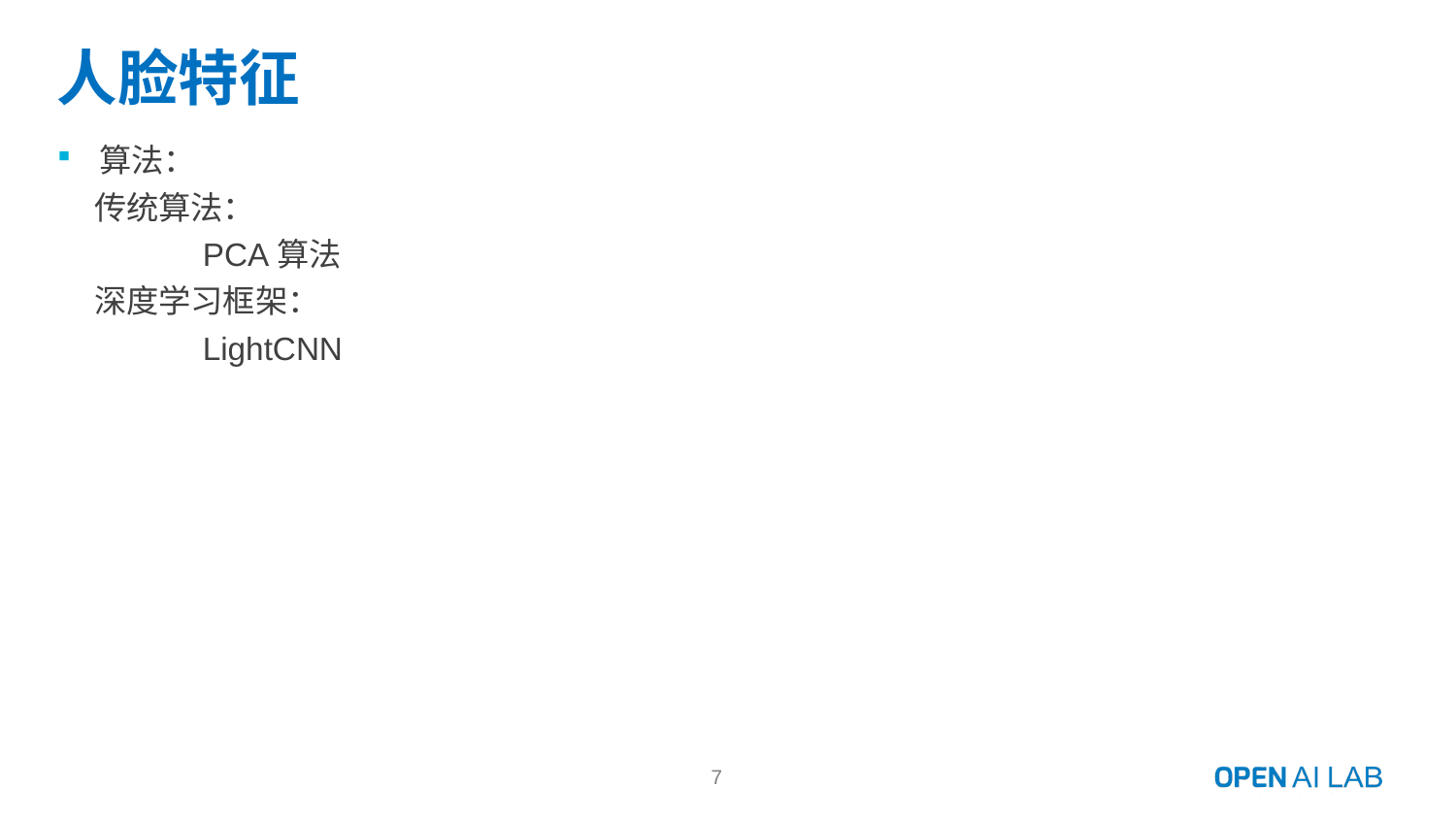

# 人脸特征
算法：
    传统算法：
	PCA算法
    深度学习框架：
	LightCNN